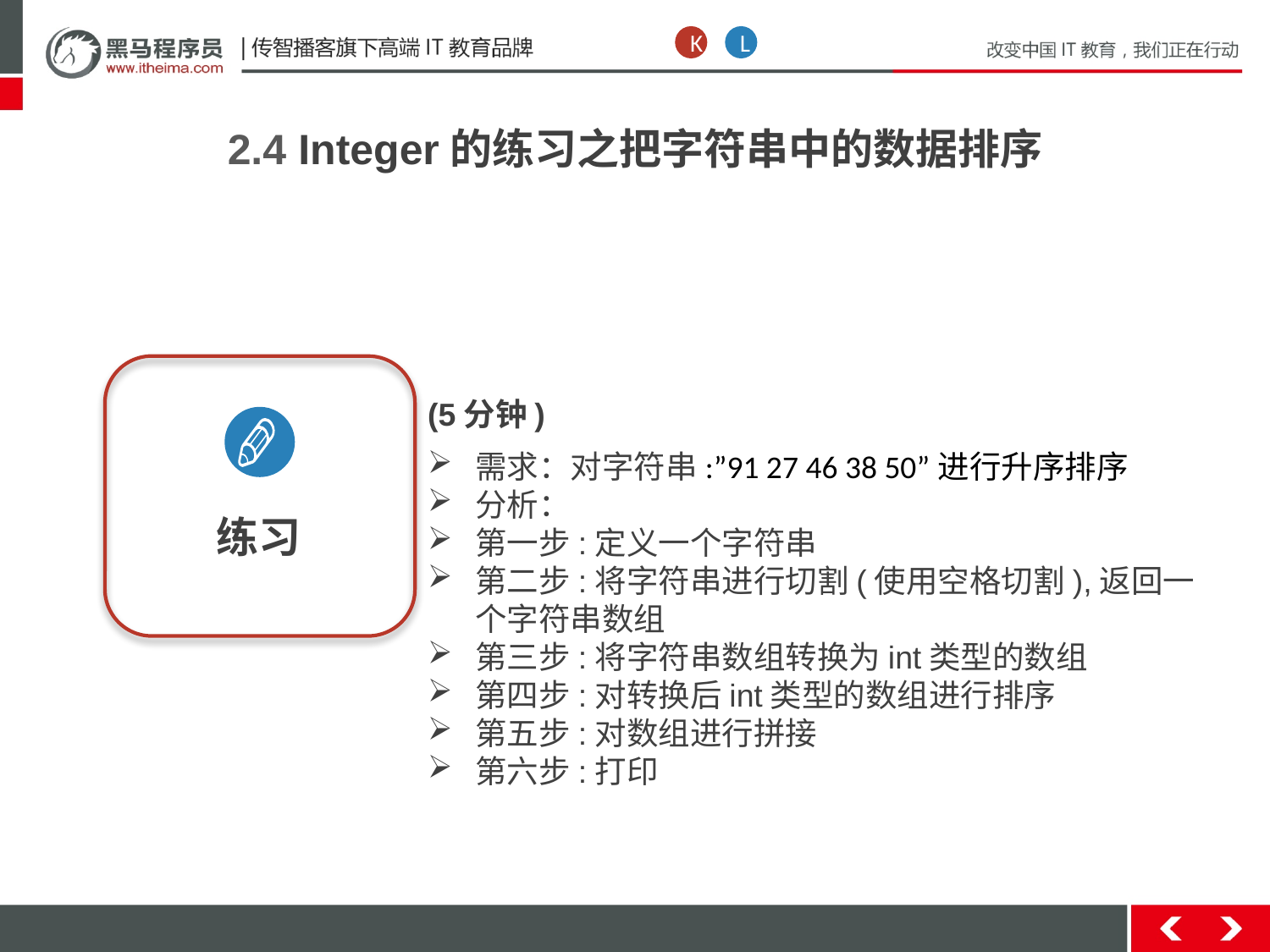

K
L
2.4 Integer的练习之把字符串中的数据排序

练习
(5分钟)
需求：对字符串:”91 27 46 38 50”进行升序排序
分析：
第一步:定义一个字符串
第二步:将字符串进行切割(使用空格切割),返回一个字符串数组
第三步:将字符串数组转换为int类型的数组
第四步:对转换后int类型的数组进行排序
第五步:对数组进行拼接
第六步:打印